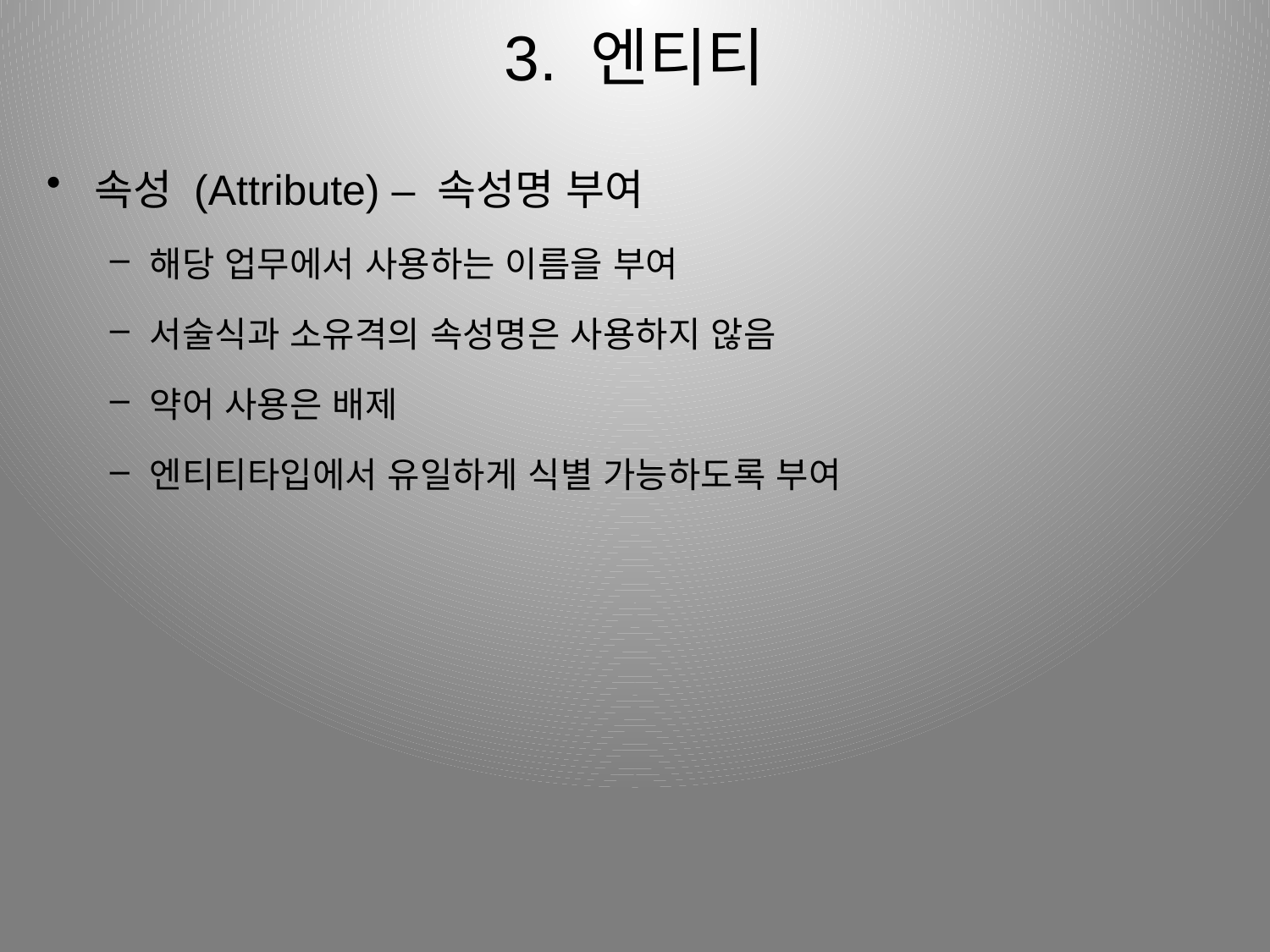

# 3. 엔티티
속성 (Attribute) – 속성명 부여
해당 업무에서 사용하는 이름을 부여
서술식과 소유격의 속성명은 사용하지 않음
약어 사용은 배제
엔티티타입에서 유일하게 식별 가능하도록 부여